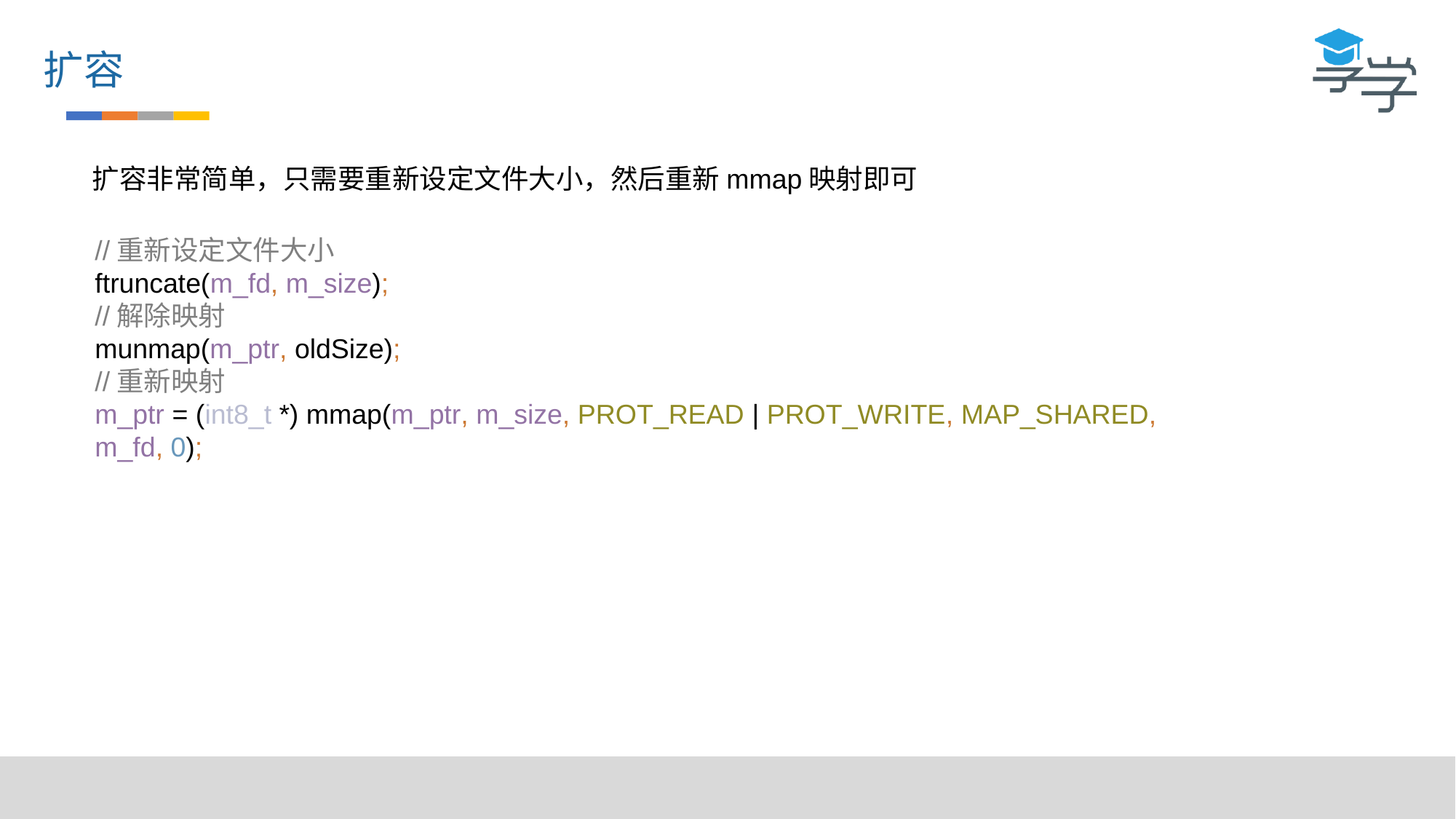

扩容

扩容非常简单，只需要重新设定文件大小，然后重新mmap映射即可
//重新设定文件大小
ftruncate(m_fd, m_size);
//解除映射
munmap(m_ptr, oldSize);
//重新映射
m_ptr = (int8_t *) mmap(m_ptr, m_size, PROT_READ | PROT_WRITE, MAP_SHARED, m_fd, 0);